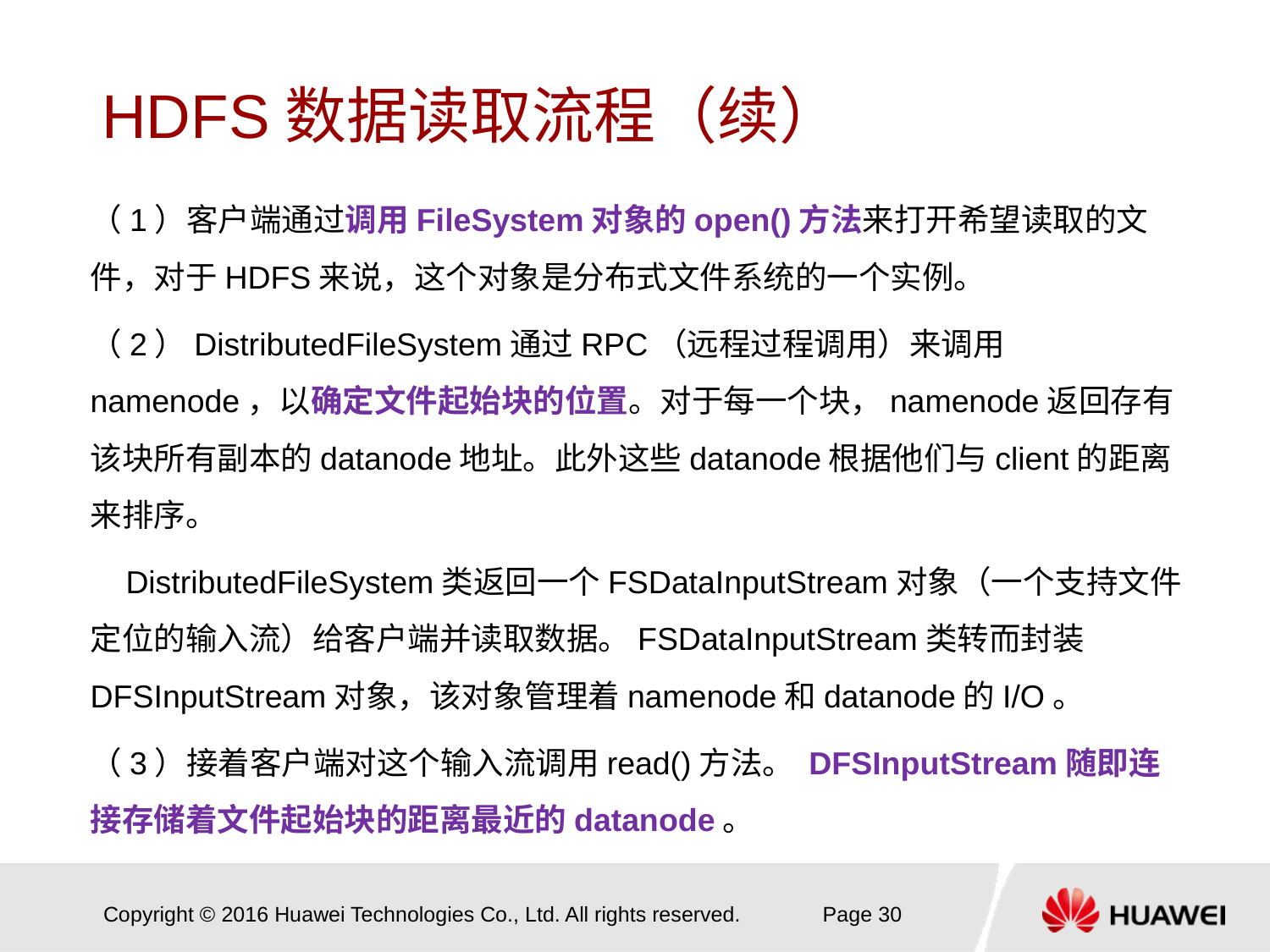

# HDFS数据读取流程（续）
（1）客户端通过调用FileSystem对象的open()方法来打开希望读取的文件，对于HDFS来说，这个对象是分布式文件系统的一个实例。
（2）DistributedFileSystem通过RPC（远程过程调用）来调用namenode，以确定文件起始块的位置。对于每一个块，namenode返回存有该块所有副本的datanode地址。此外这些datanode根据他们与client的距离来排序。
    DistributedFileSystem类返回一个FSDataInputStream对象（一个支持文件定位的输入流）给客户端并读取数据。FSDataInputStream类转而封装DFSInputStream对象，该对象管理着namenode和datanode的I/O。
（3）接着客户端对这个输入流调用read()方法。 DFSInputStream随即连接存储着文件起始块的距离最近的datanode。